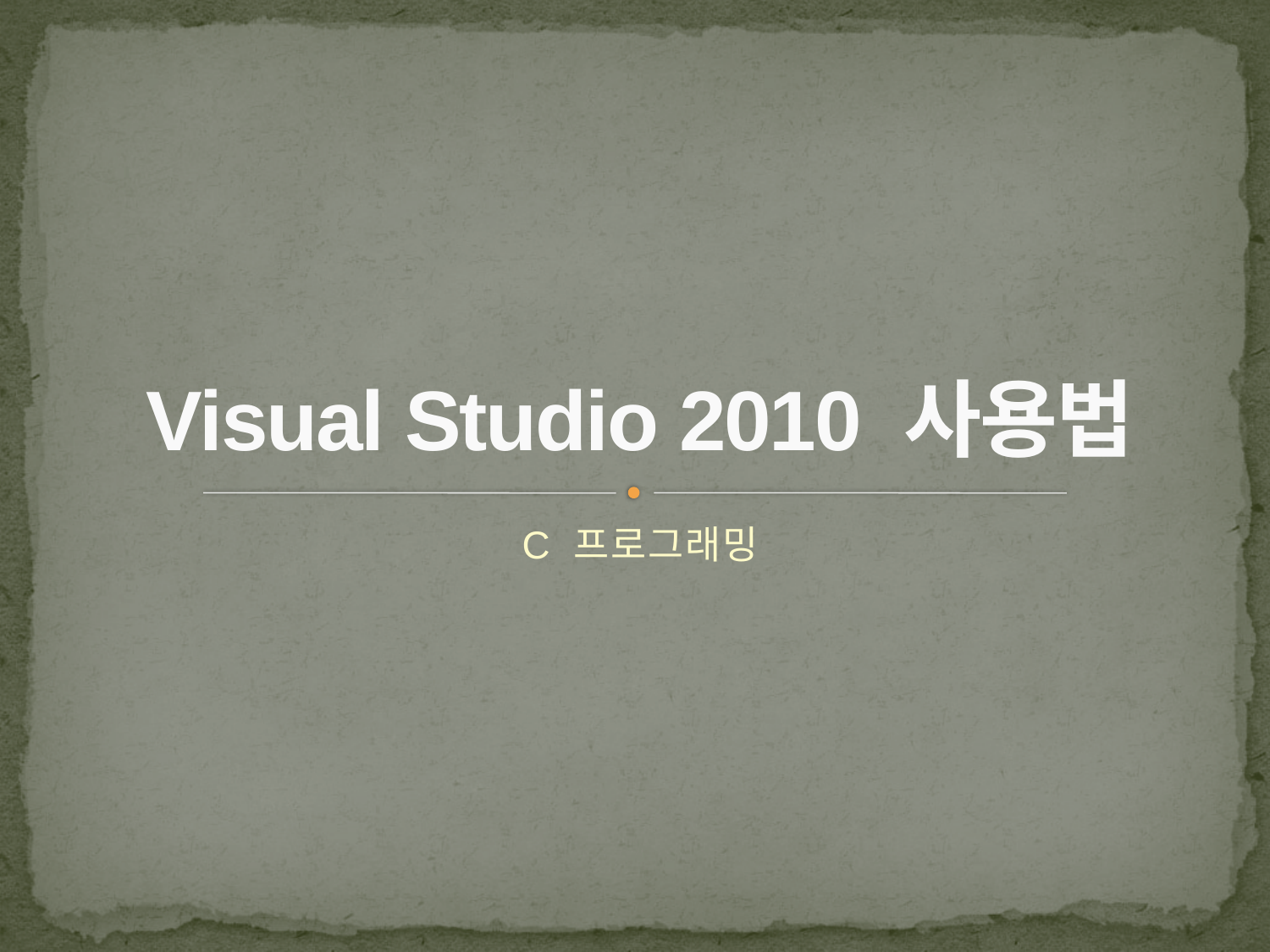

# Visual Studio 2010 사용법
C 프로그래밍